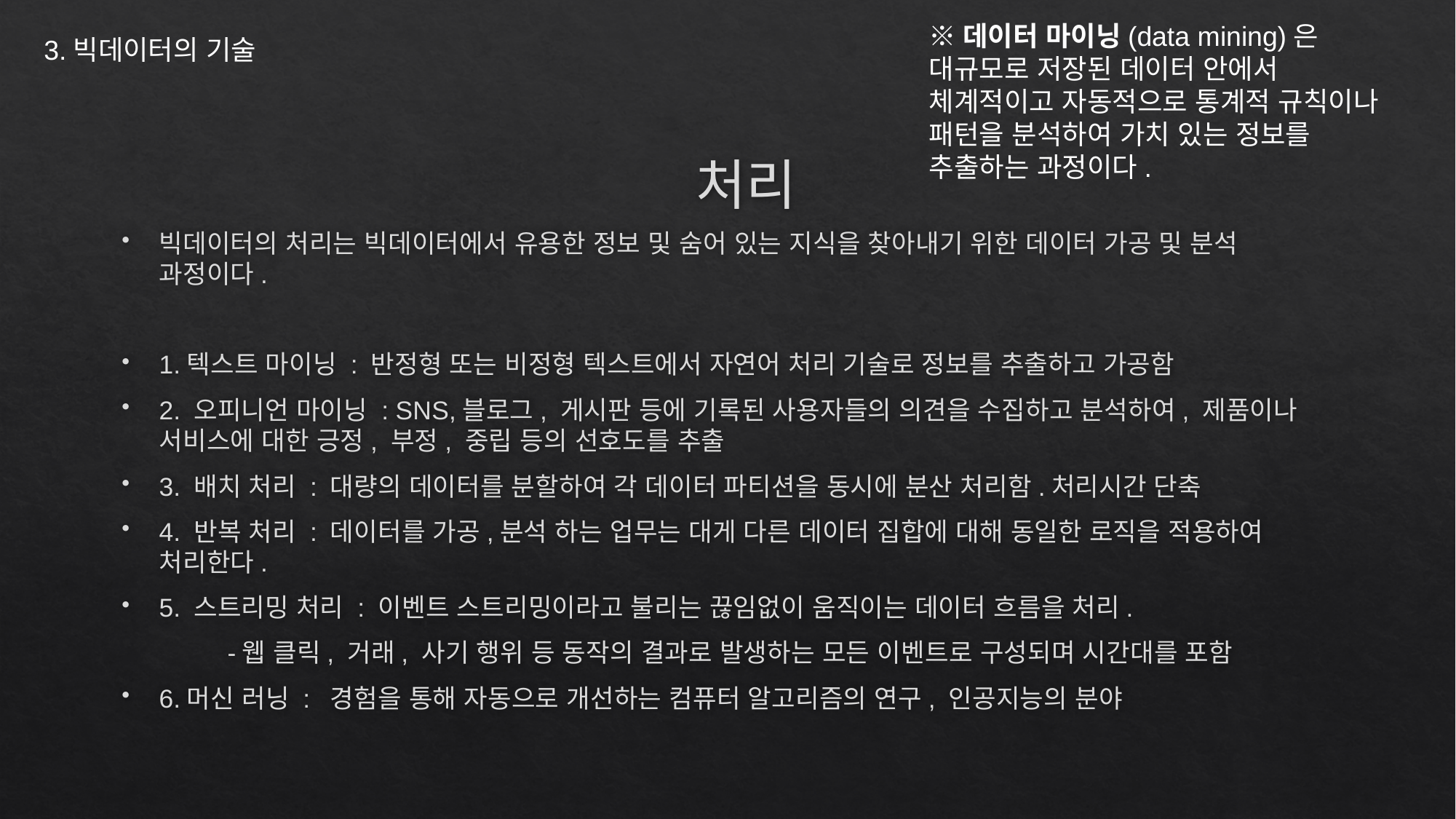

※데이터 마이닝(data mining)은 대규모로 저장된 데이터 안에서 체계적이고 자동적으로 통계적 규칙이나 패턴을 분석하여 가치 있는 정보를 추출하는 과정이다.
3.빅데이터의 기술
# 처리
빅데이터의 처리는 빅데이터에서 유용한 정보 및 숨어 있는 지식을 찾아내기 위한 데이터 가공 및 분석 과정이다.

1.텍스트 마이닝 : 반정형 또는 비정형 텍스트에서 자연어 처리 기술로 정보를 추출하고 가공함
2. 오피니언 마이닝 : SNS,블로그, 게시판 등에 기록된 사용자들의 의견을 수집하고 분석하여, 제품이나 서비스에 대한 긍정, 부정, 중립 등의 선호도를 추출
3. 배치 처리 : 대량의 데이터를 분할하여 각 데이터 파티션을 동시에 분산 처리함.처리시간 단축
4. 반복 처리 : 데이터를 가공,분석 하는 업무는 대게 다른 데이터 집합에 대해 동일한 로직을 적용하여 처리한다.
5. 스트리밍 처리 : 이벤트 스트리밍이라고 불리는 끊임없이 움직이는 데이터 흐름을 처리.
	-웹 클릭, 거래, 사기 행위 등 동작의 결과로 발생하는 모든 이벤트로 구성되며 시간대를 포함
6.머신 러닝 :  경험을 통해 자동으로 개선하는 컴퓨터 알고리즘의 연구, 인공지능의 분야